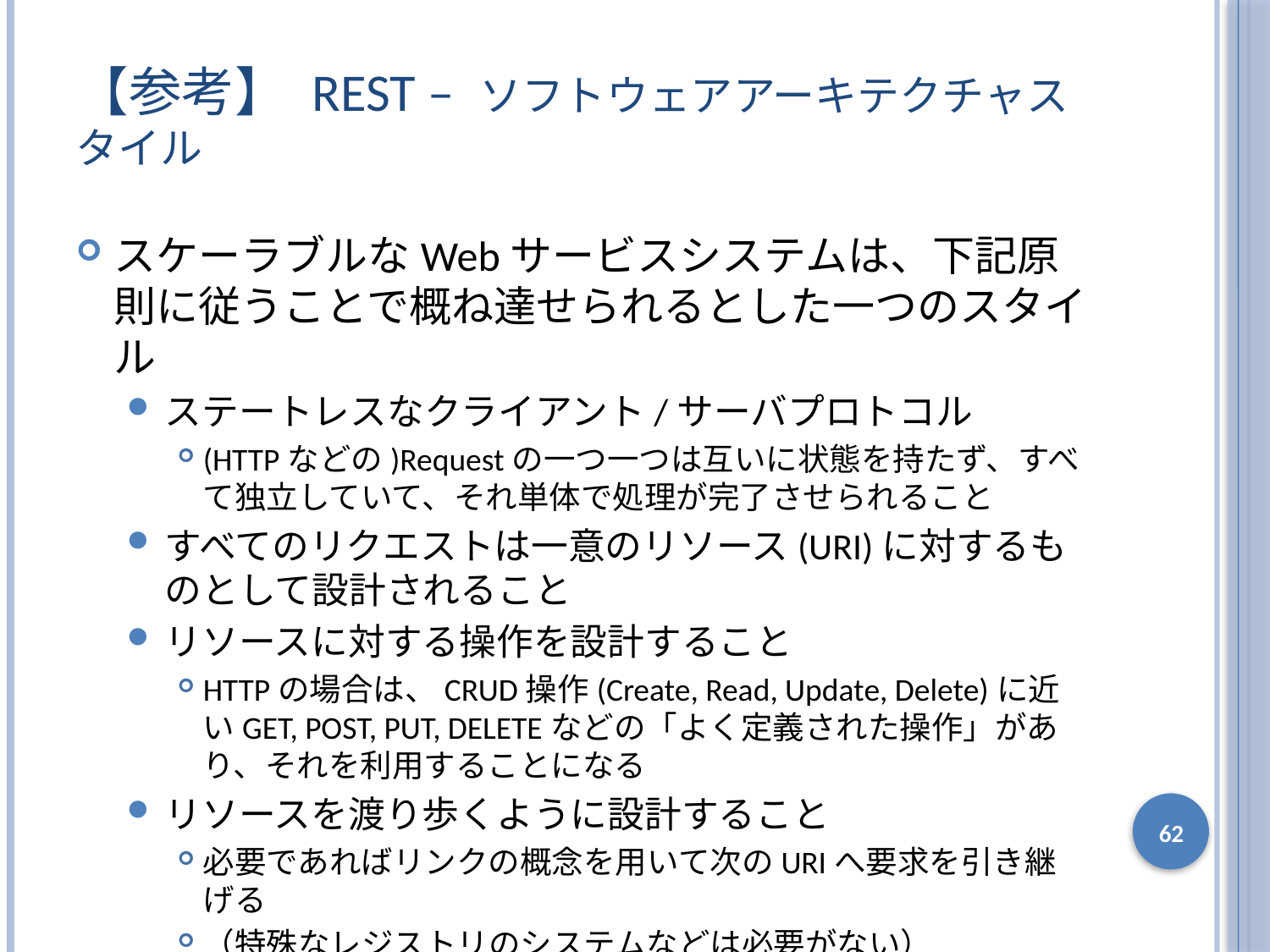

# 【参考】 REST – ソフトウェアアーキテクチャスタイル
スケーラブルなWebサービスシステムは、下記原則に従うことで概ね達せられるとした一つのスタイル
ステートレスなクライアント/サーバプロトコル
(HTTPなどの)Requestの一つ一つは互いに状態を持たず、すべて独立していて、それ単体で処理が完了させられること
すべてのリクエストは一意のリソース(URI)に対するものとして設計されること
リソースに対する操作を設計すること
HTTPの場合は、CRUD操作(Create, Read, Update, Delete)に近いGET, POST, PUT, DELETEなどの「よく定義された操作」があり、それを利用することになる
リソースを渡り歩くように設計すること
必要であればリンクの概念を用いて次のURIへ要求を引き継げる
（特殊なレジストリのシステムなどは必要がない）
62